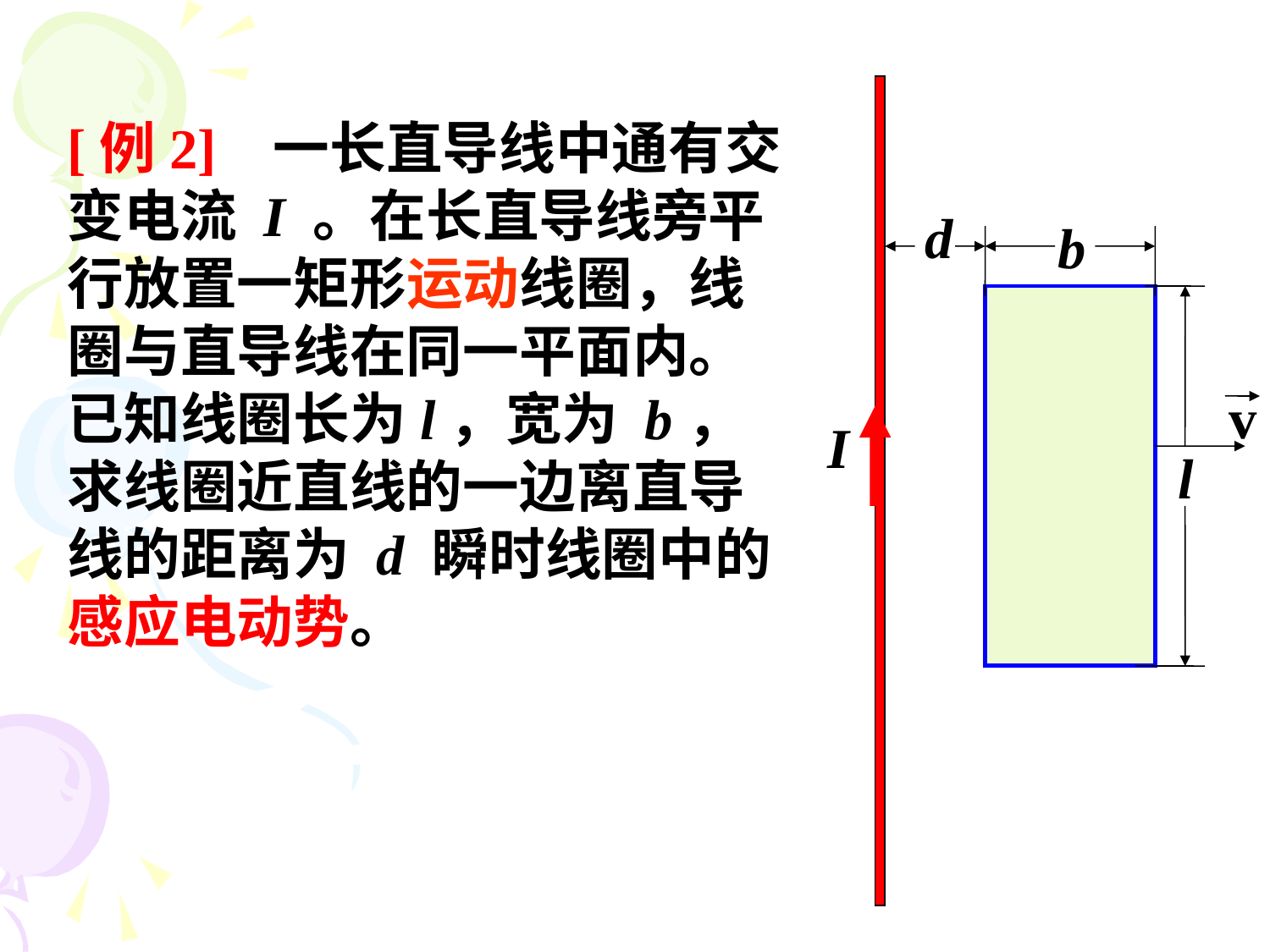

[例2]   一长直导线中通有交变电流 I 。在长直导线旁平行放置一矩形运动线圈，线圈与直导线在同一平面内。已知线圈长为l，宽为 b，求线圈近直线的一边离直导线的距离为 d 瞬时线圈中的感应电动势。
d
b

v

I

l